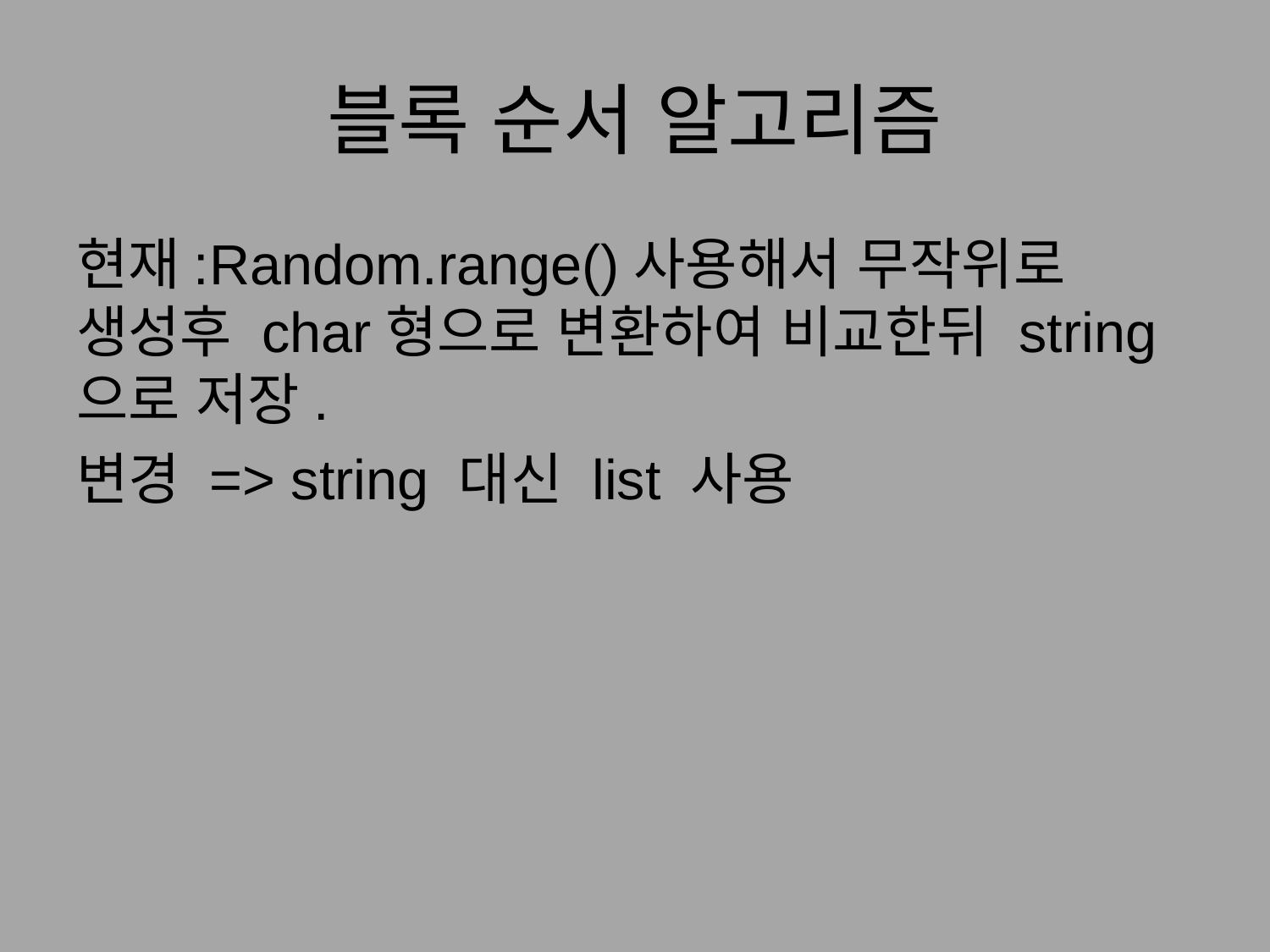

# 블록 순서 알고리즘
현재:Random.range()사용해서 무작위로 생성후 char형으로 변환하여 비교한뒤 string으로 저장.
변경 => string 대신 list 사용